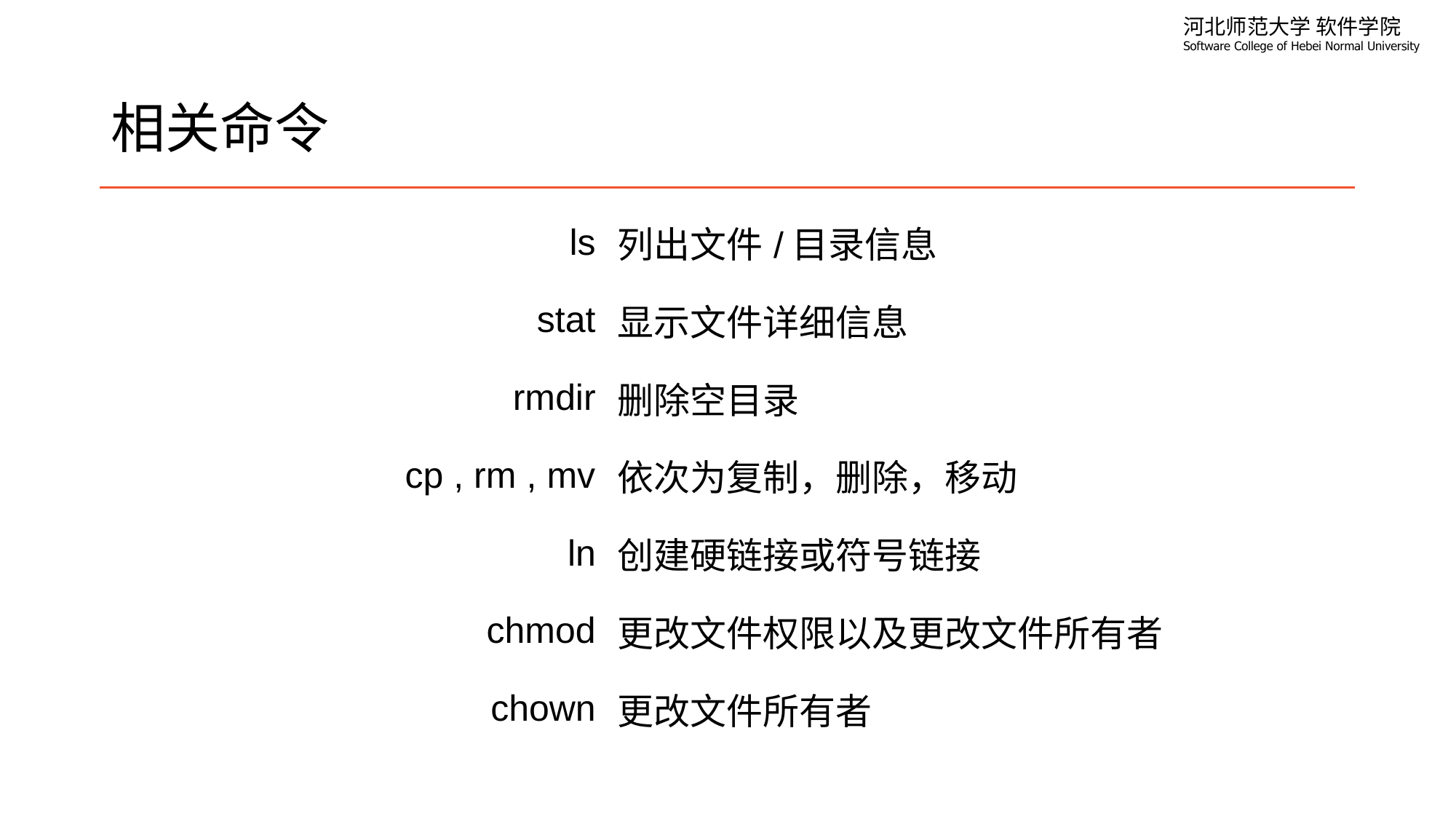

# 相关命令
| ls | 列出文件/目录信息 |
| --- | --- |
| stat | 显示文件详细信息 |
| rmdir | 删除空目录 |
| cp , rm , mv | 依次为复制，删除，移动 |
| ln | 创建硬链接或符号链接 |
| chmod | 更改文件权限以及更改文件所有者 |
| chown | 更改文件所有者 |